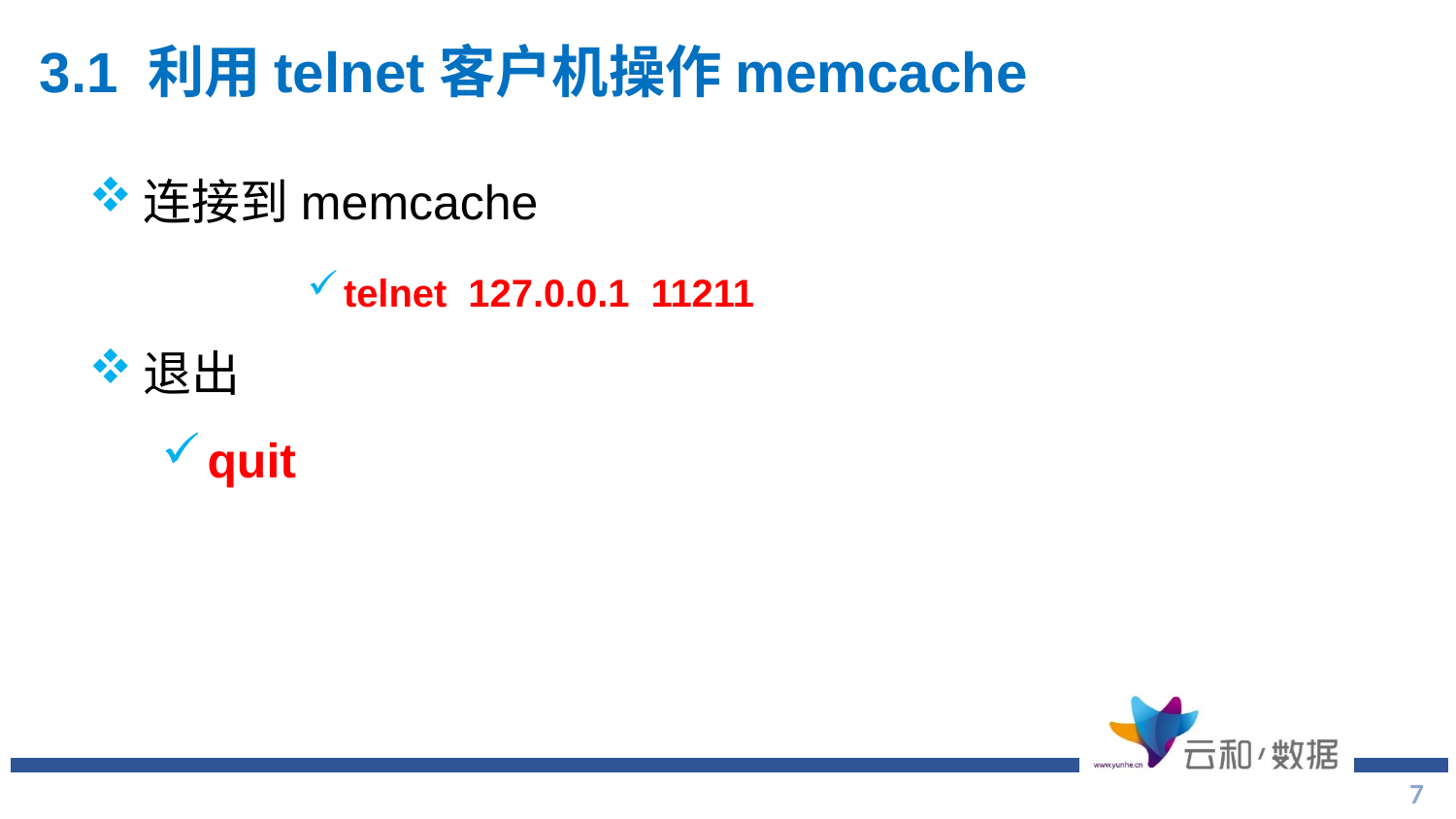

# 3.1 利用telnet客户机操作memcache
连接到memcache
telnet  127.0.0.1  11211
退出
quit

7